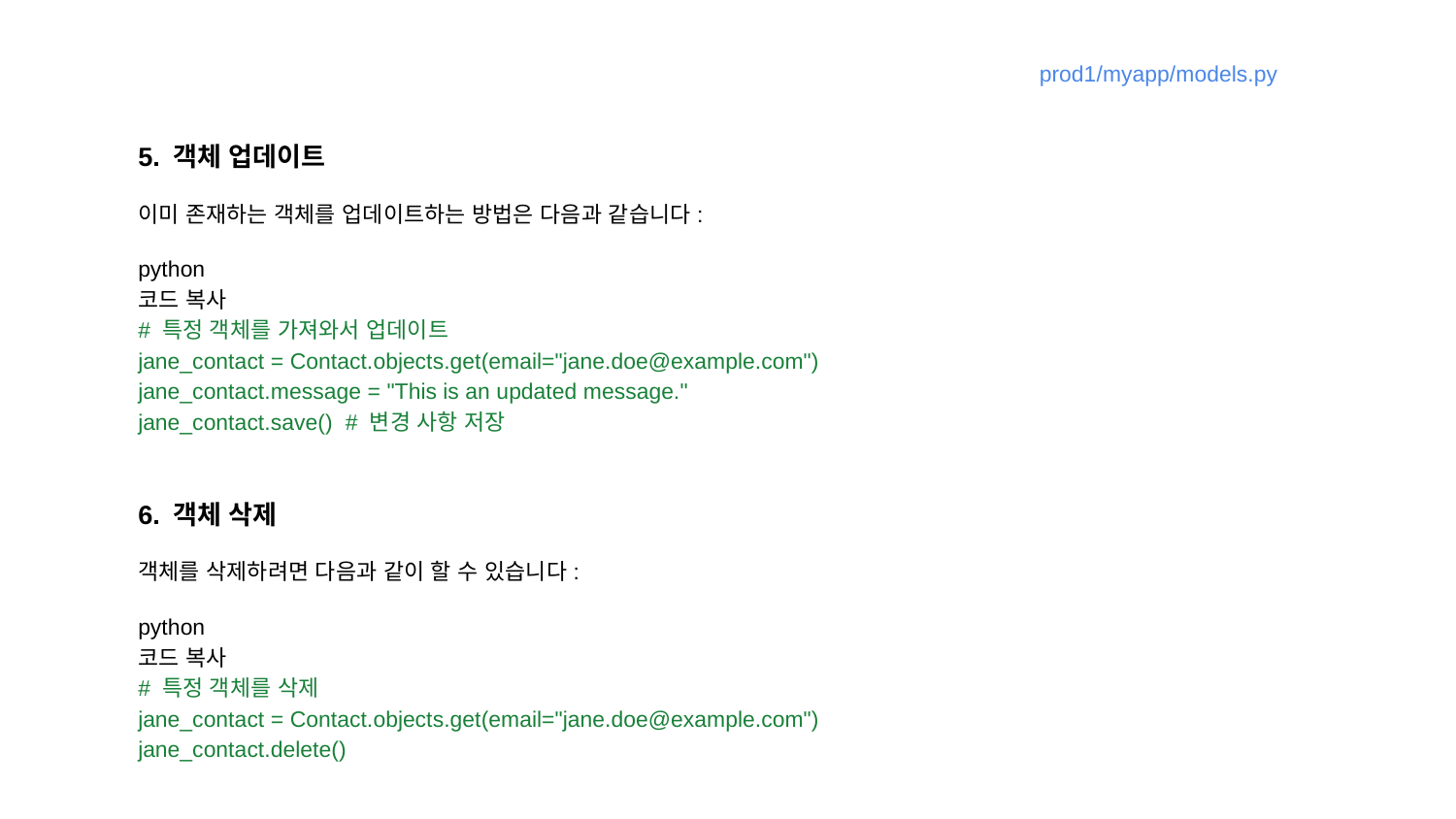

prod1/myapp/models.py

5. 객체 업데이트
이미 존재하는 객체를 업데이트하는 방법은 다음과 같습니다:
python
코드 복사
# 특정 객체를 가져와서 업데이트
jane_contact = Contact.objects.get(email="jane.doe@example.com")
jane_contact.message = "This is an updated message."
jane_contact.save()  # 변경 사항 저장

6. 객체 삭제
객체를 삭제하려면 다음과 같이 할 수 있습니다:
python
코드 복사
# 특정 객체를 삭제
jane_contact = Contact.objects.get(email="jane.doe@example.com")
jane_contact.delete()